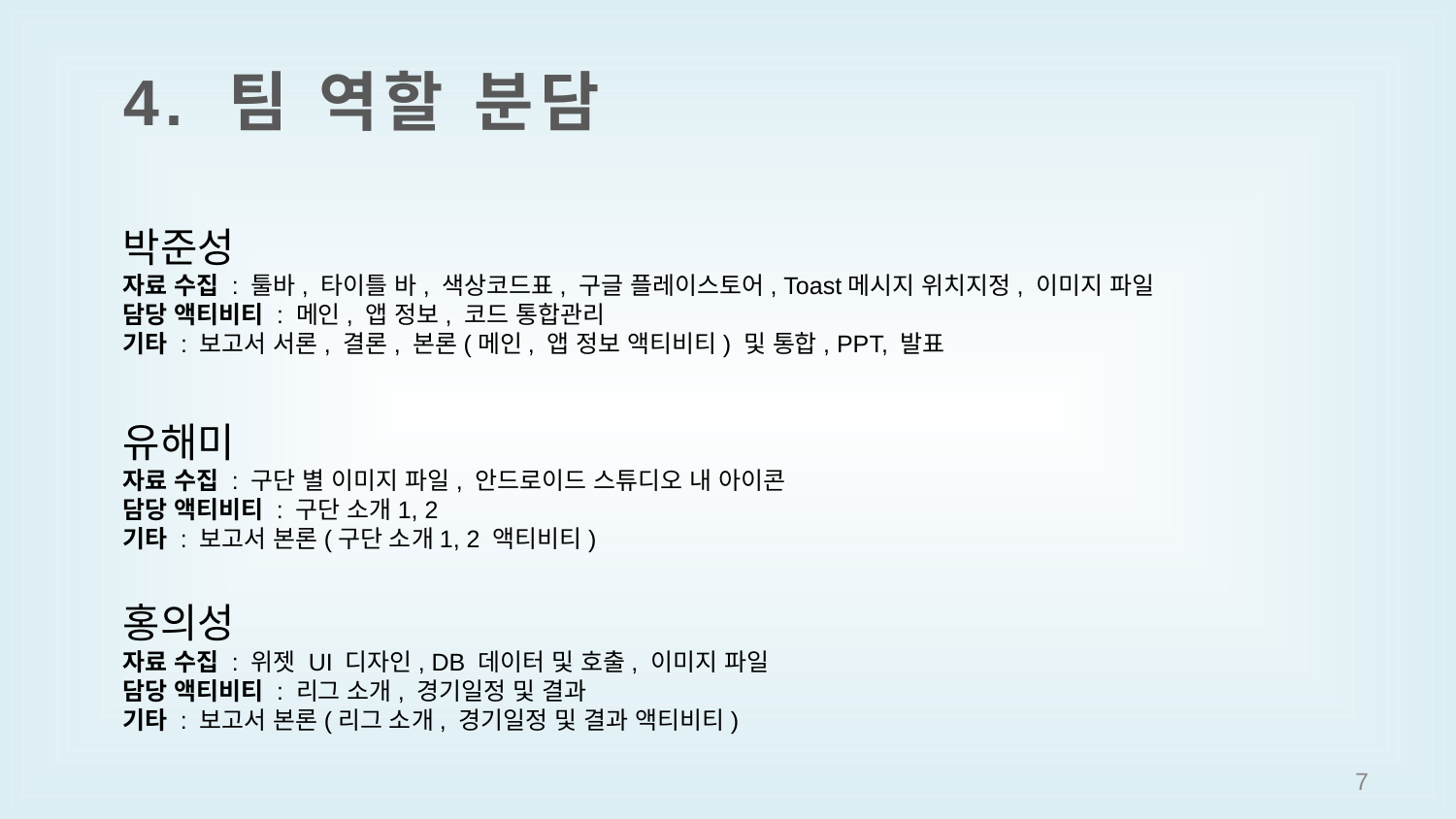

4. 팀 역할 분담
박준성
자료 수집 : 툴바, 타이틀 바, 색상코드표, 구글 플레이스토어, Toast메시지 위치지정, 이미지 파일
담당 액티비티 : 메인, 앱 정보, 코드 통합관리
기타 : 보고서 서론, 결론, 본론(메인, 앱 정보 액티비티) 및 통합, PPT, 발표

유해미
자료 수집 : 구단 별 이미지 파일, 안드로이드 스튜디오 내 아이콘
담당 액티비티 : 구단 소개1, 2
기타 : 보고서 본론(구단 소개1, 2 액티비티)

홍의성
자료 수집 : 위젯 UI 디자인, DB 데이터 및 호출, 이미지 파일
담당 액티비티 : 리그 소개, 경기일정 및 결과
기타 : 보고서 본론(리그 소개, 경기일정 및 결과 액티비티)

7